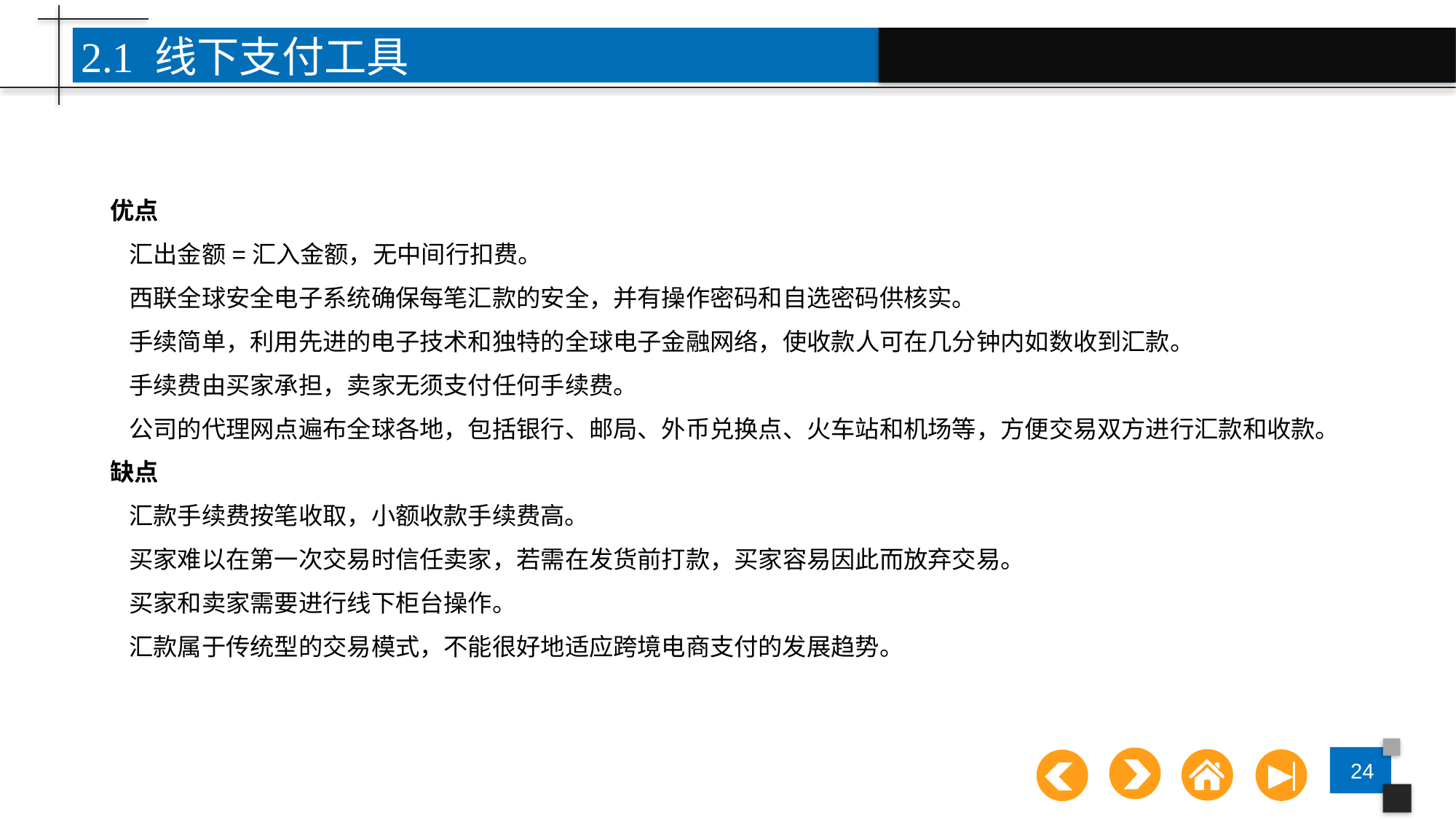

2.1 线下支付工具
优点
  汇出金额=汇入金额，无中间行扣费。
  西联全球安全电子系统确保每笔汇款的安全，并有操作密码和自选密码供核实。
  手续简单，利用先进的电子技术和独特的全球电子金融网络，使收款人可在几分钟内如数收到汇款。
  手续费由买家承担，卖家无须支付任何手续费。
  公司的代理网点遍布全球各地，包括银行、邮局、外币兑换点、火车站和机场等，方便交易双方进行汇款和收款。
缺点
  汇款手续费按笔收取，小额收款手续费高。
  买家难以在第一次交易时信任卖家，若需在发货前打款，买家容易因此而放弃交易。
  买家和卖家需要进行线下柜台操作。
  汇款属于传统型的交易模式，不能很好地适应跨境电商支付的发展趋势。